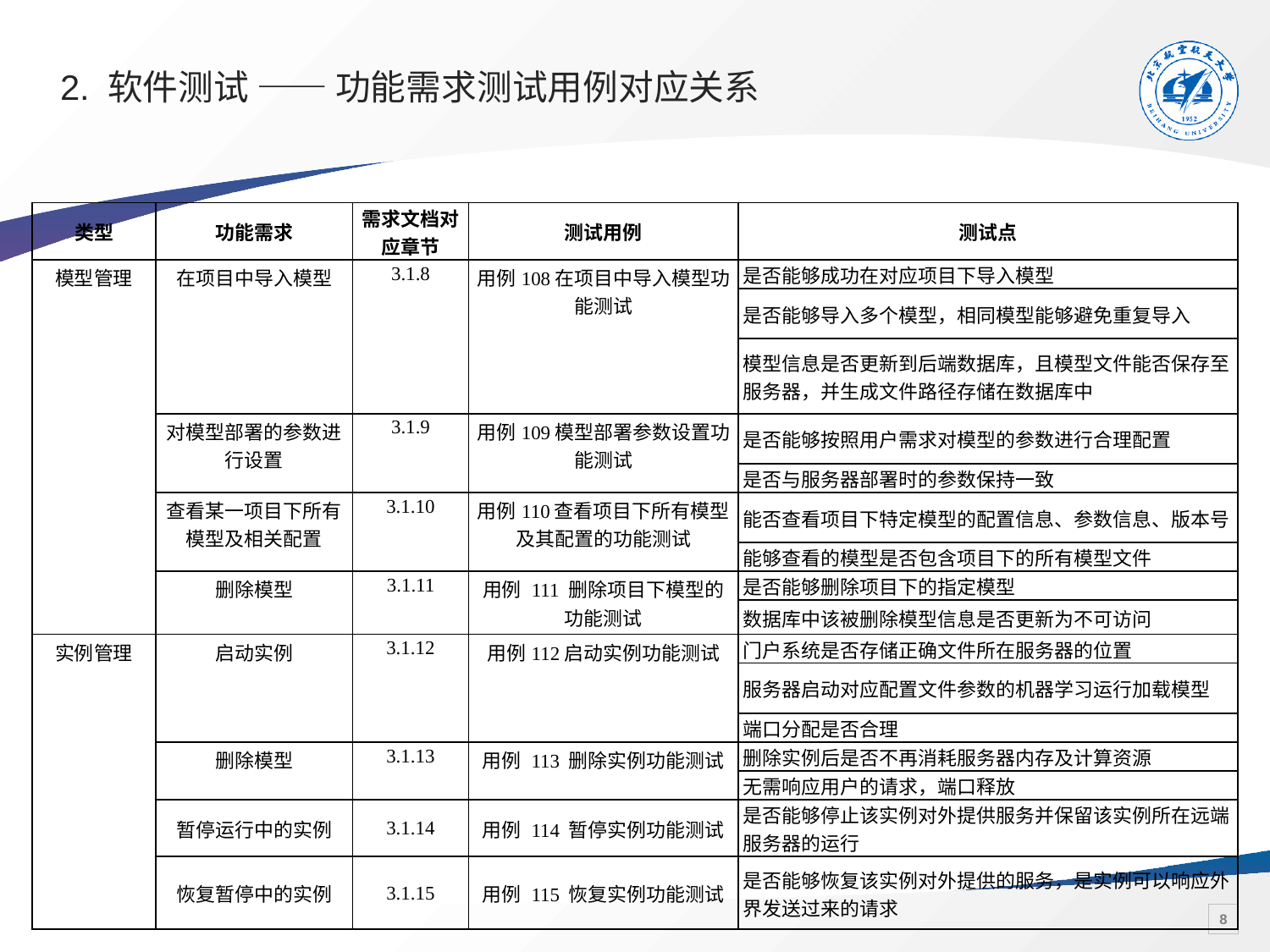

# 2. 软件测试 —— 功能需求测试用例对应关系
| 类型 | 功能需求 | 需求文档对应章节 | 测试用例 | 测试点 |
| --- | --- | --- | --- | --- |
| 模型管理 | 在项目中导入模型 | 3.1.8 | 用例108在项目中导入模型功能测试 | 是否能够成功在对应项目下导入模型 |
|  |  |  |  | 是否能够导入多个模型，相同模型能够避免重复导入 |
|  |  |  |  | 模型信息是否更新到后端数据库，且模型文件能否保存至服务器，并生成文件路径存储在数据库中 |
|  | 对模型部署的参数进行设置 | 3.1.9 | 用例109模型部署参数设置功能测试 | 是否能够按照用户需求对模型的参数进行合理配置 |
|  |  |  |  | 是否与服务器部署时的参数保持一致 |
|  | 查看某一项目下所有模型及相关配置 | 3.1.10 | 用例110查看项目下所有模型及其配置的功能测试 | 能否查看项目下特定模型的配置信息、参数信息、版本号 |
|  |  |  |  | 能够查看的模型是否包含项目下的所有模型文件 |
|  | 删除模型 | 3.1.11 | 用例 111 删除项目下模型的功能测试 | 是否能够删除项目下的指定模型 |
|  |  |  |  | 数据库中该被删除模型信息是否更新为不可访问 |
| 实例管理 | 启动实例 | 3.1.12 | 用例112启动实例功能测试 | 门户系统是否存储正确文件所在服务器的位置 |
|  |  |  |  | 服务器启动对应配置文件参数的机器学习运行加载模型 |
|  |  |  |  | 端口分配是否合理 |
|  | 删除模型 | 3.1.13 | 用例 113 删除实例功能测试 | 删除实例后是否不再消耗服务器内存及计算资源 |
|  |  |  |  | 无需响应用户的请求，端口释放 |
|  | 暂停运行中的实例 | 3.1.14 | 用例 114 暂停实例功能测试 | 是否能够停止该实例对外提供服务并保留该实例所在远端服务器的运行 |
|  | 恢复暂停中的实例 | 3.1.15 | 用例 115 恢复实例功能测试 | 是否能够恢复该实例对外提供的服务，是实例可以响应外界发送过来的请求 |